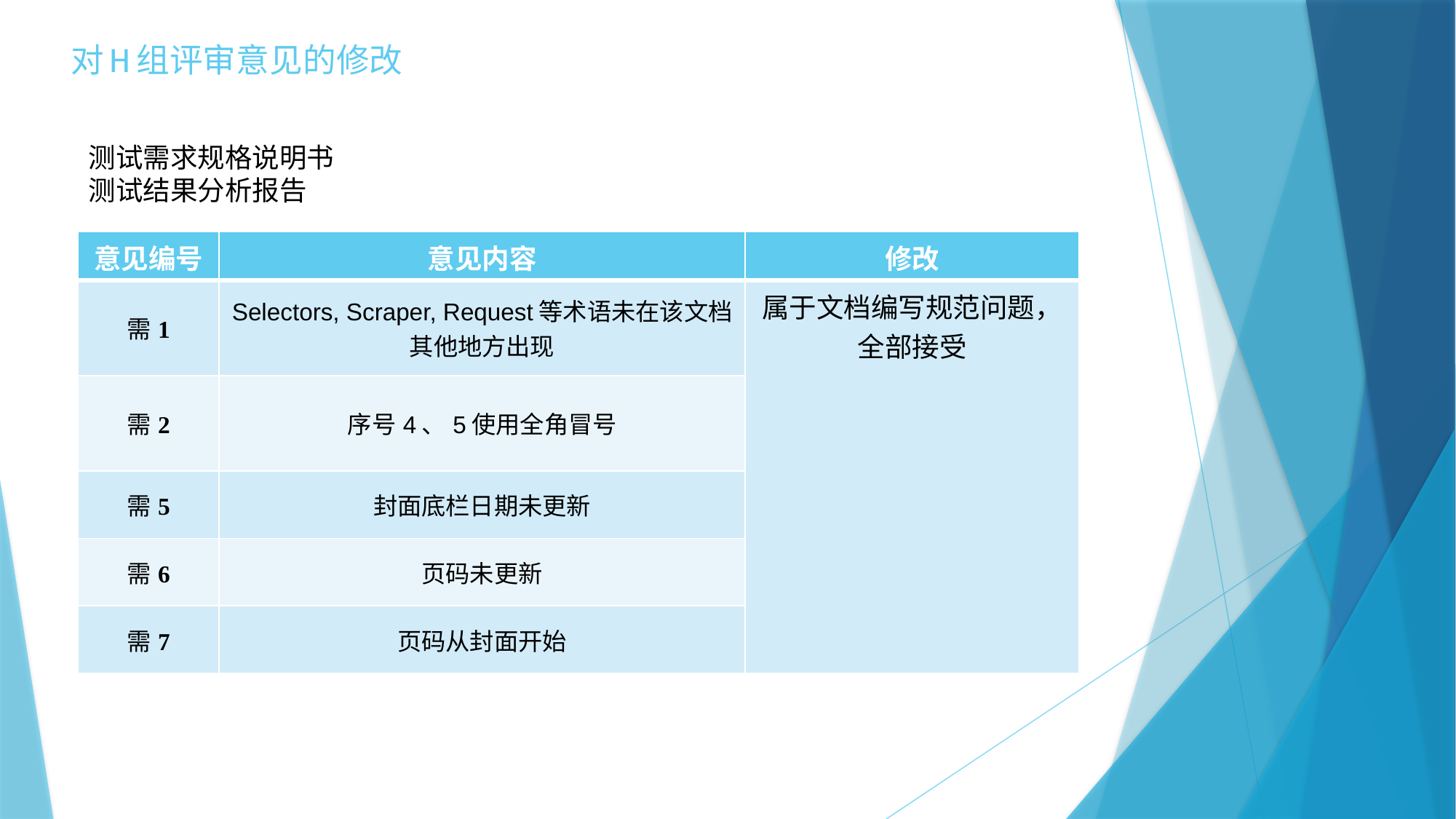

# 对H组评审意见的修改
测试需求规格说明书
测试结果分析报告

| 意见编号 | 意见内容 | 修改 |
| --- | --- | --- |
| 需1 | Selectors, Scraper, Request等术语未在该文档其他地方出现 | 属于文档编写规范问题，全部接受 |
| 需2 | 序号4、5使用全角冒号 |  |
| 需5 | 封面底栏日期未更新 |  |
| 需6 | 页码未更新 |  |
| 需7 | 页码从封面开始 |  |